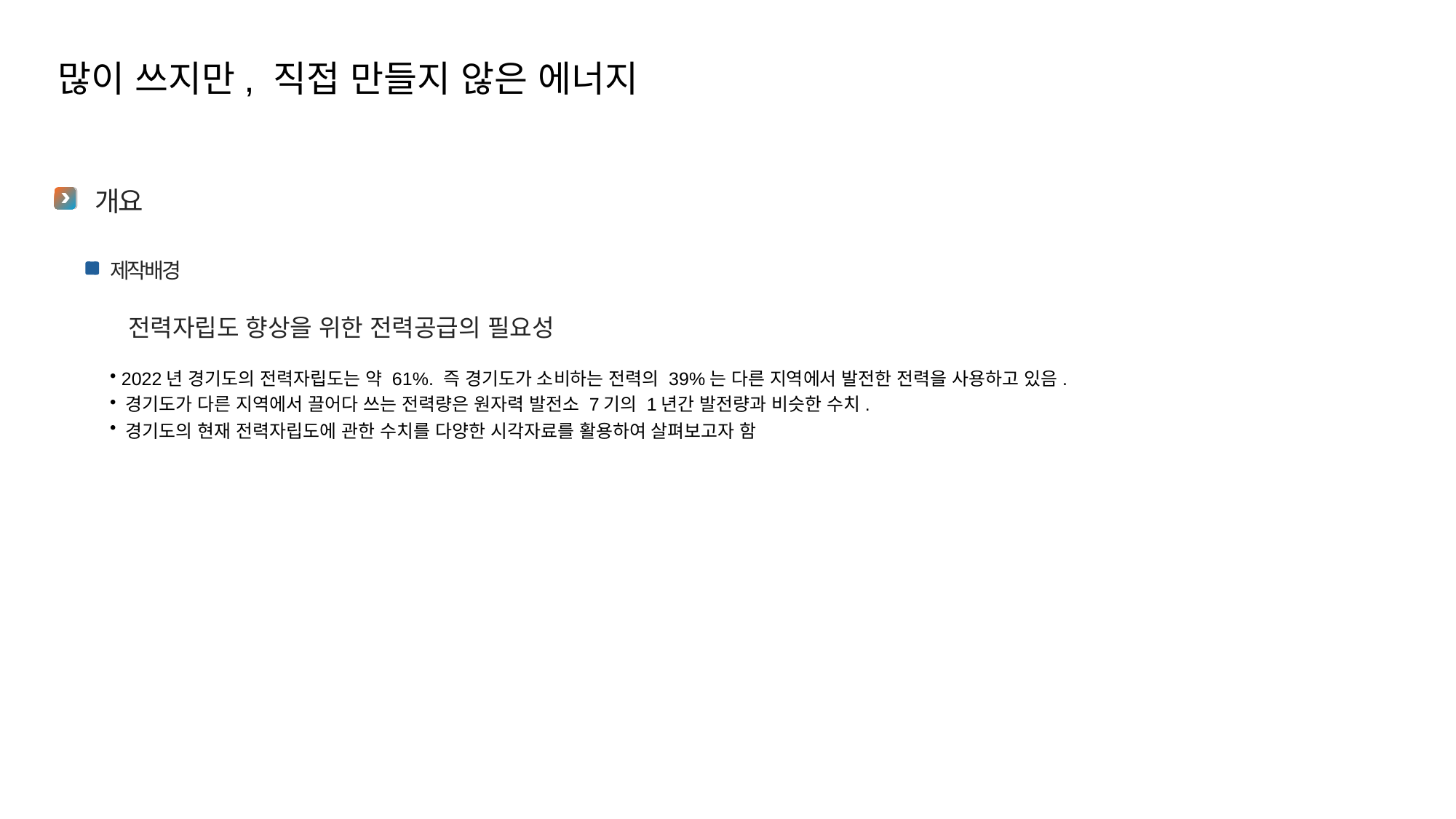

많이 쓰지만, 직접 만들지 않은 에너지
 개요

제작배경

전력자립도 향상을 위한 전력공급의 필요성
 2022년 경기도의 전력자립도는 약 61%. 즉 경기도가 소비하는 전력의 39%는 다른 지역에서 발전한 전력을 사용하고 있음.
 경기도가 다른 지역에서 끌어다 쓰는 전력량은 원자력 발전소 7기의 1년간 발전량과 비슷한 수치.
 경기도의 현재 전력자립도에 관한 수치를 다양한 시각자료를 활용하여 살펴보고자 함